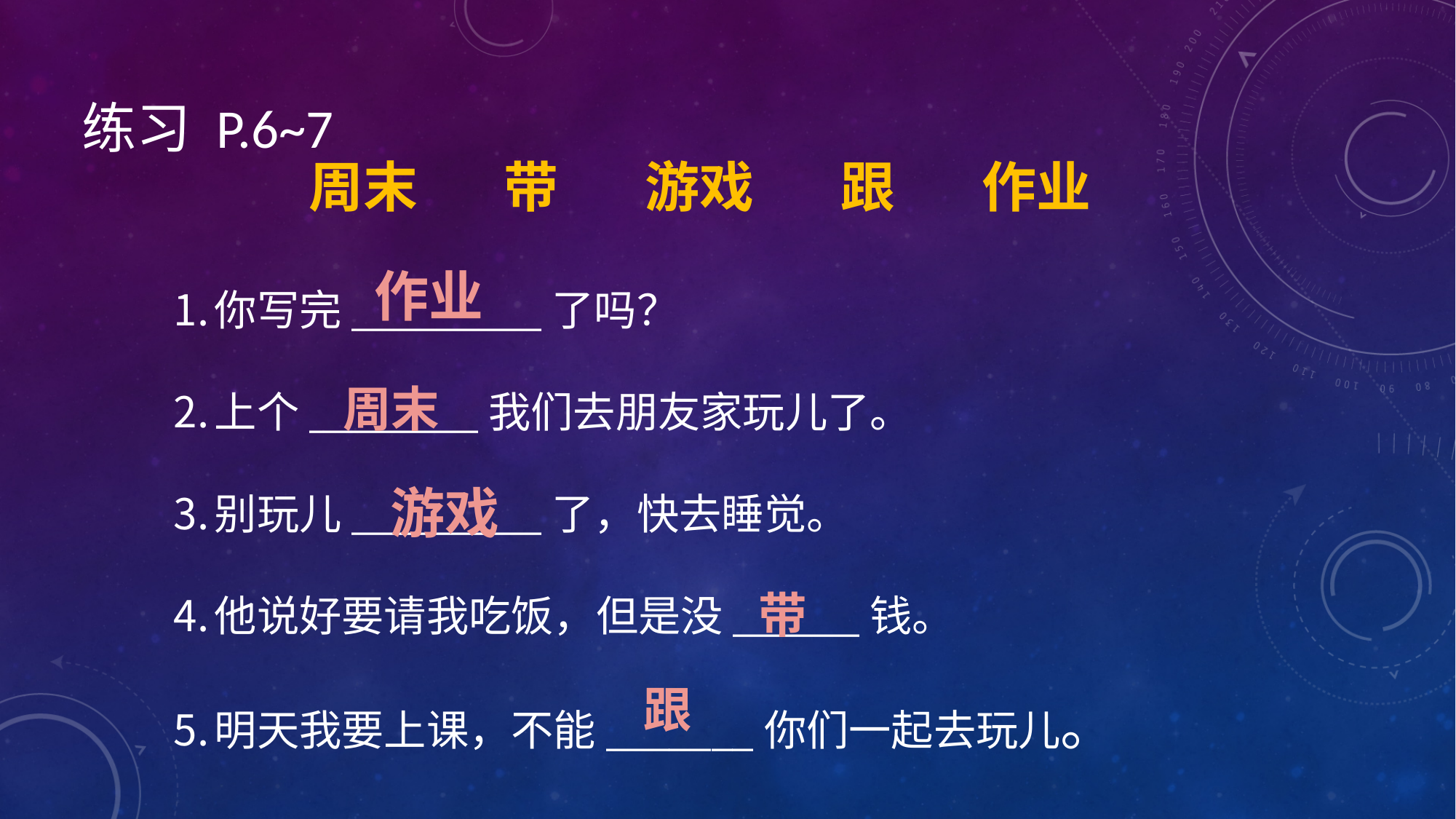

练习 P.6~7
          周末       带       游戏       跟       作业

你写完_________了吗？

上个________我们去朋友家玩儿了。

别玩儿_________了，快去睡觉。

他说好要请我吃饭，但是没______钱。

明天我要上课，不能_______你们一起去玩儿。
作业
周末
游戏
带
跟